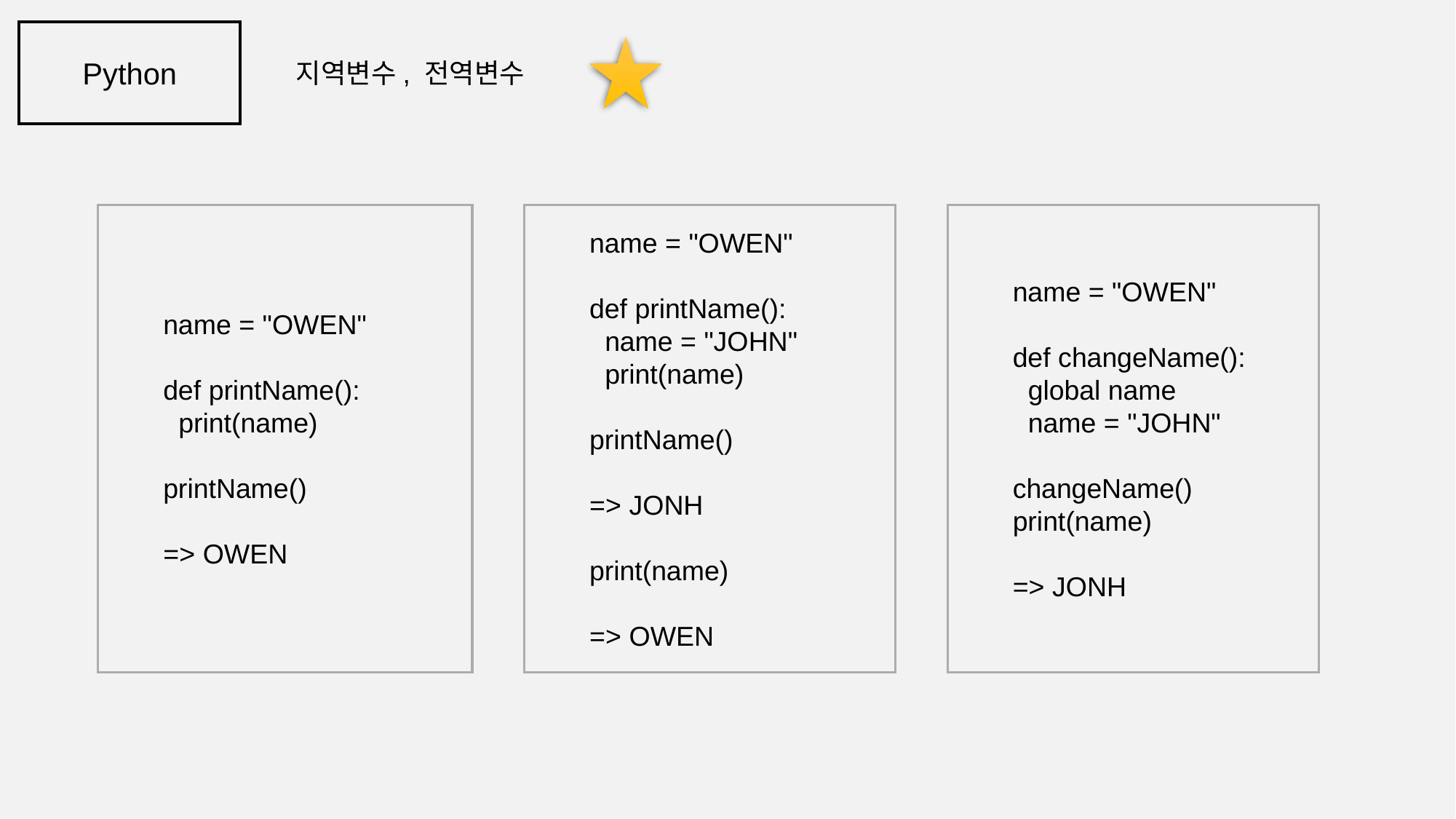

Python
지역변수, 전역변수
name = "OWEN"
def printName():
  name = "JOHN"
  print(name)

printName()

=> JONH

print(name)

=> OWEN
name = "OWEN"
def changeName():
  global name
  name = "JOHN"

changeName()
print(name)

=> JONH
name = "OWEN"
def printName():
  print(name)

printName()

=> OWEN
   '"